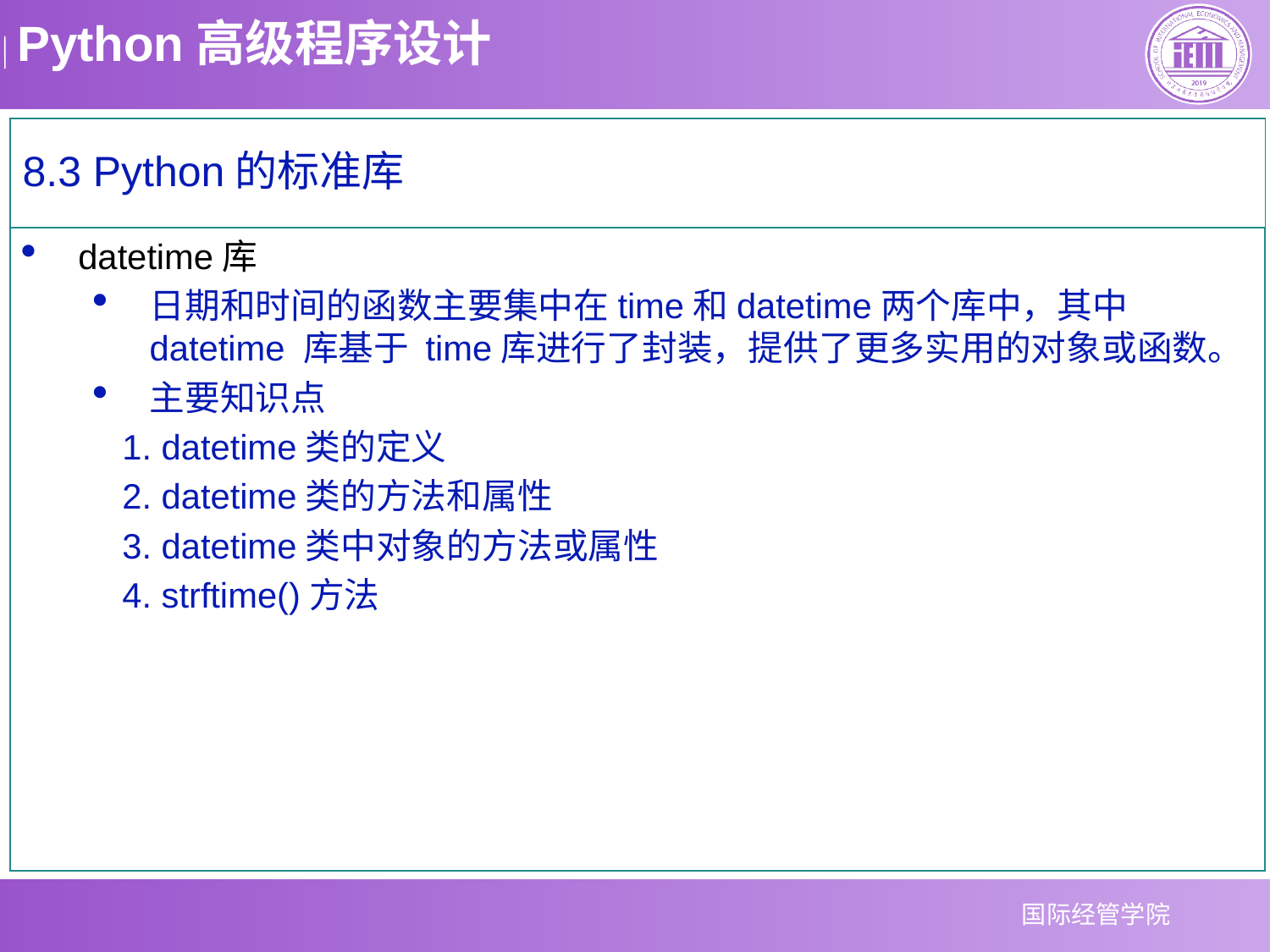

8.3 Python的标准库
datetime库
日期和时间的函数主要集中在time和datetime两个库中，其中datetime 库基于 time库进行了封装，提供了更多实用的对象或函数。
主要知识点
1. datetime类的定义
2. datetime类的方法和属性
3. datetime类中对象的方法或属性
4. strftime()方法